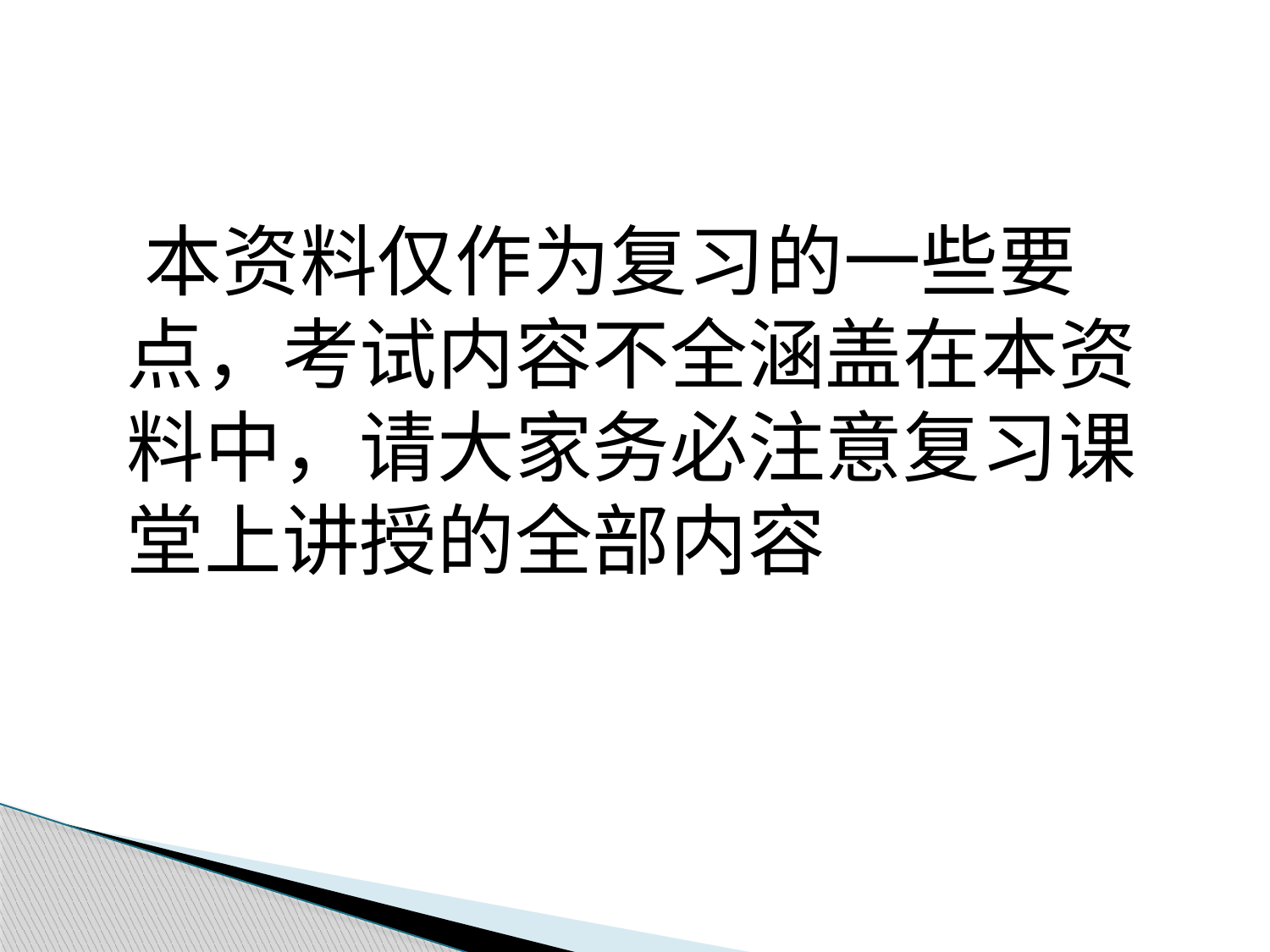

本资料仅作为复习的一些要点，考试内容不全涵盖在本资料中，请大家务必注意复习课堂上讲授的全部内容